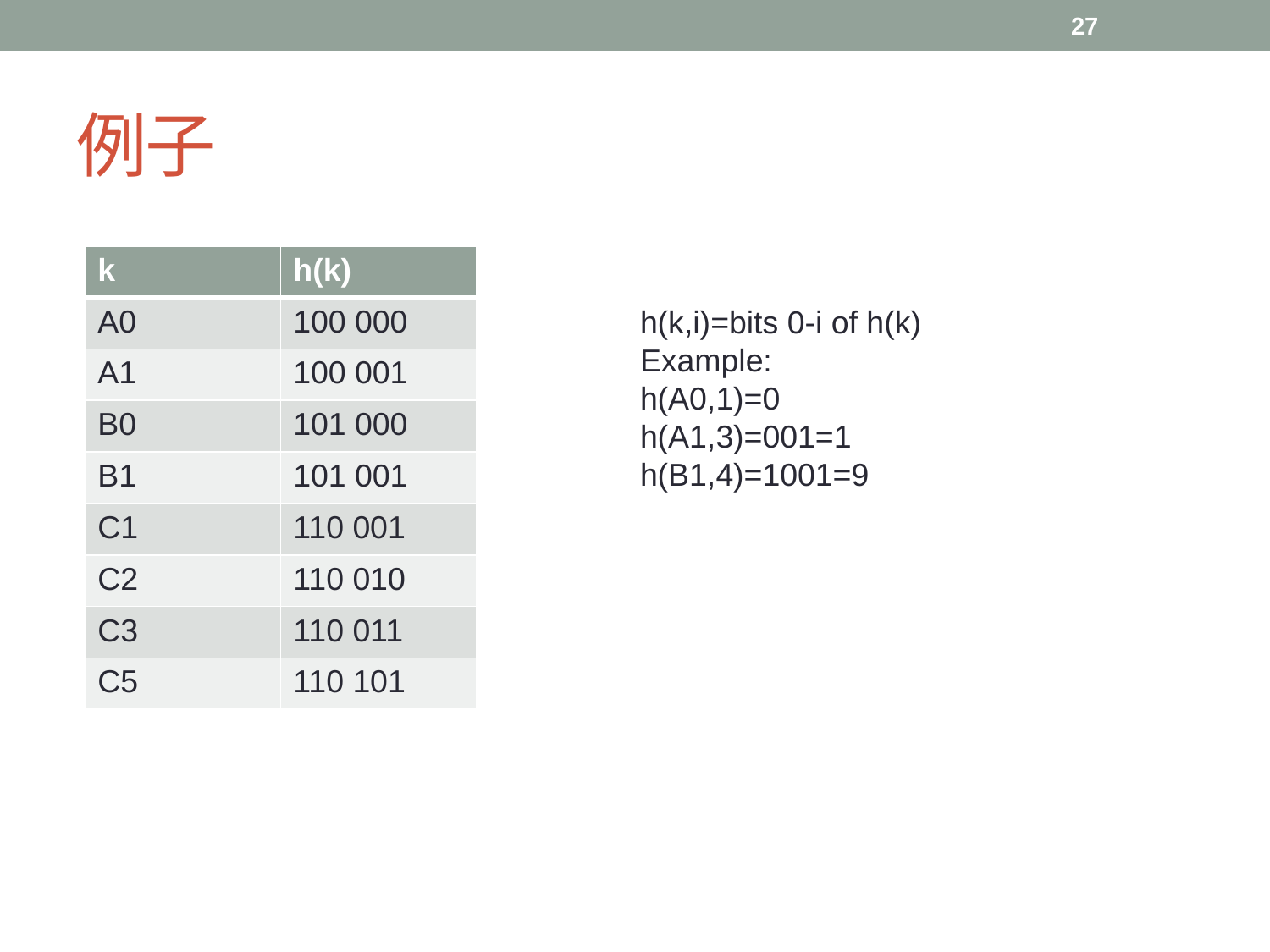

27
# 例子
| k | h(k) |
| --- | --- |
| A0 | 100 000 |
| A1 | 100 001 |
| B0 | 101 000 |
| B1 | 101 001 |
| C1 | 110 001 |
| C2 | 110 010 |
| C3 | 110 011 |
| C5 | 110 101 |
h(k,i)=bits 0-i of h(k)
Example:
h(A0,1)=0
h(A1,3)=001=1
h(B1,4)=1001=9